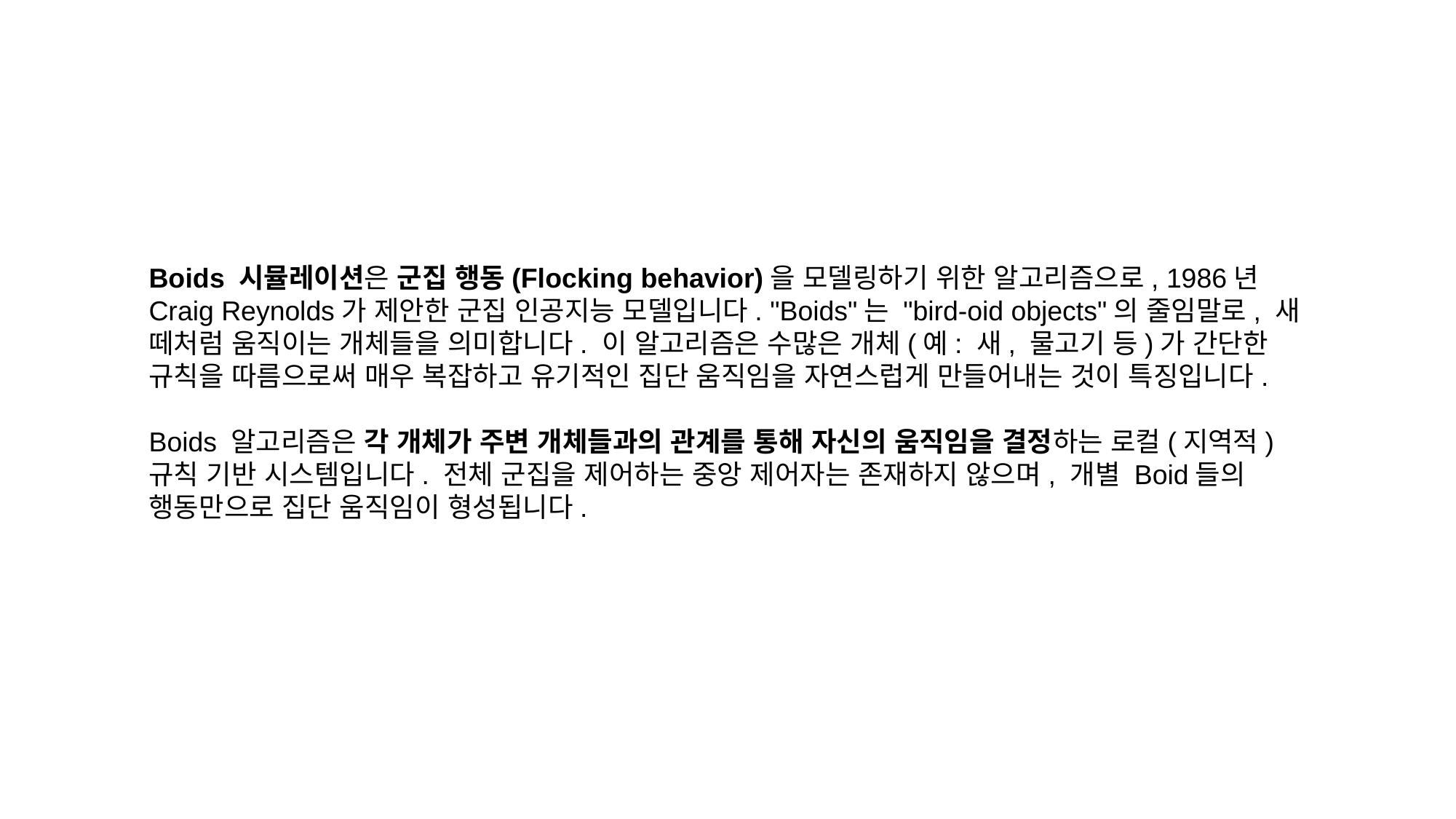

Boids 시뮬레이션은 군집 행동(Flocking behavior)을 모델링하기 위한 알고리즘으로, 1986년 Craig Reynolds가 제안한 군집 인공지능 모델입니다. "Boids"는 "bird-oid objects"의 줄임말로, 새 떼처럼 움직이는 개체들을 의미합니다. 이 알고리즘은 수많은 개체(예: 새, 물고기 등)가 간단한 규칙을 따름으로써 매우 복잡하고 유기적인 집단 움직임을 자연스럽게 만들어내는 것이 특징입니다.

Boids 알고리즘은 각 개체가 주변 개체들과의 관계를 통해 자신의 움직임을 결정하는 로컬(지역적) 규칙 기반 시스템입니다. 전체 군집을 제어하는 중앙 제어자는 존재하지 않으며, 개별 Boid들의 행동만으로 집단 움직임이 형성됩니다.